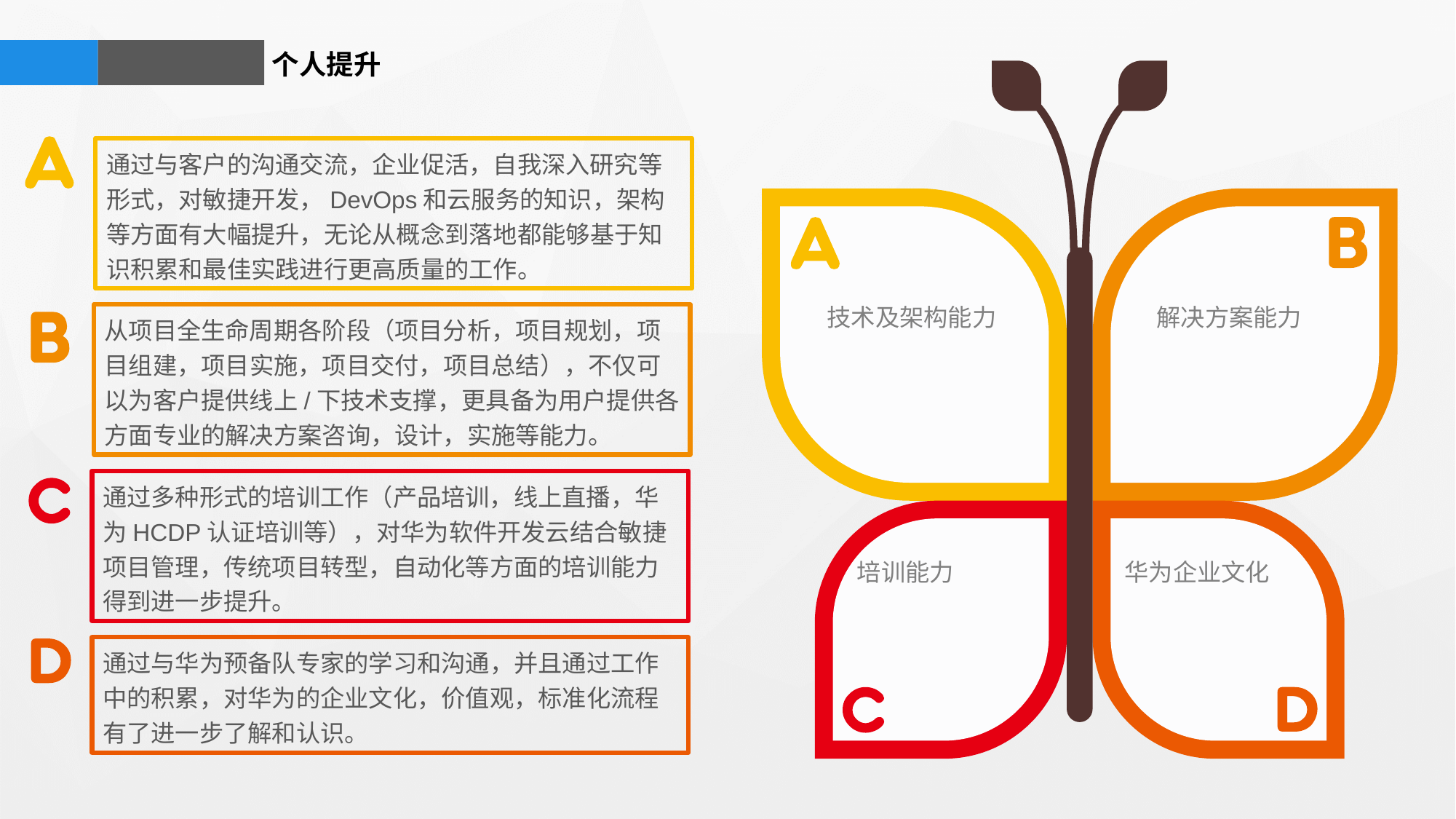

个人提升

通过与客户的沟通交流，企业促活，自我深入研究等形式，对敏捷开发，DevOps和云服务的知识，架构等方面有大幅提升，无论从概念到落地都能够基于知识积累和最佳实践进行更高质量的工作。

技术及架构能力
解决方案能力
从项目全生命周期各阶段（项目分析，项目规划，项目组建，项目实施，项目交付，项目总结），不仅可以为客户提供线上/下技术支撑，更具备为用户提供各方面专业的解决方案咨询，设计，实施等能力。

通过多种形式的培训工作（产品培训，线上直播，华为HCDP认证培训等），对华为软件开发云结合敏捷项目管理，传统项目转型，自动化等方面的培训能力得到进一步提升。

培训能力
华为企业文化
通过与华为预备队专家的学习和沟通，并且通过工作中的积累，对华为的企业文化，价值观，标准化流程有了进一步了解和认识。